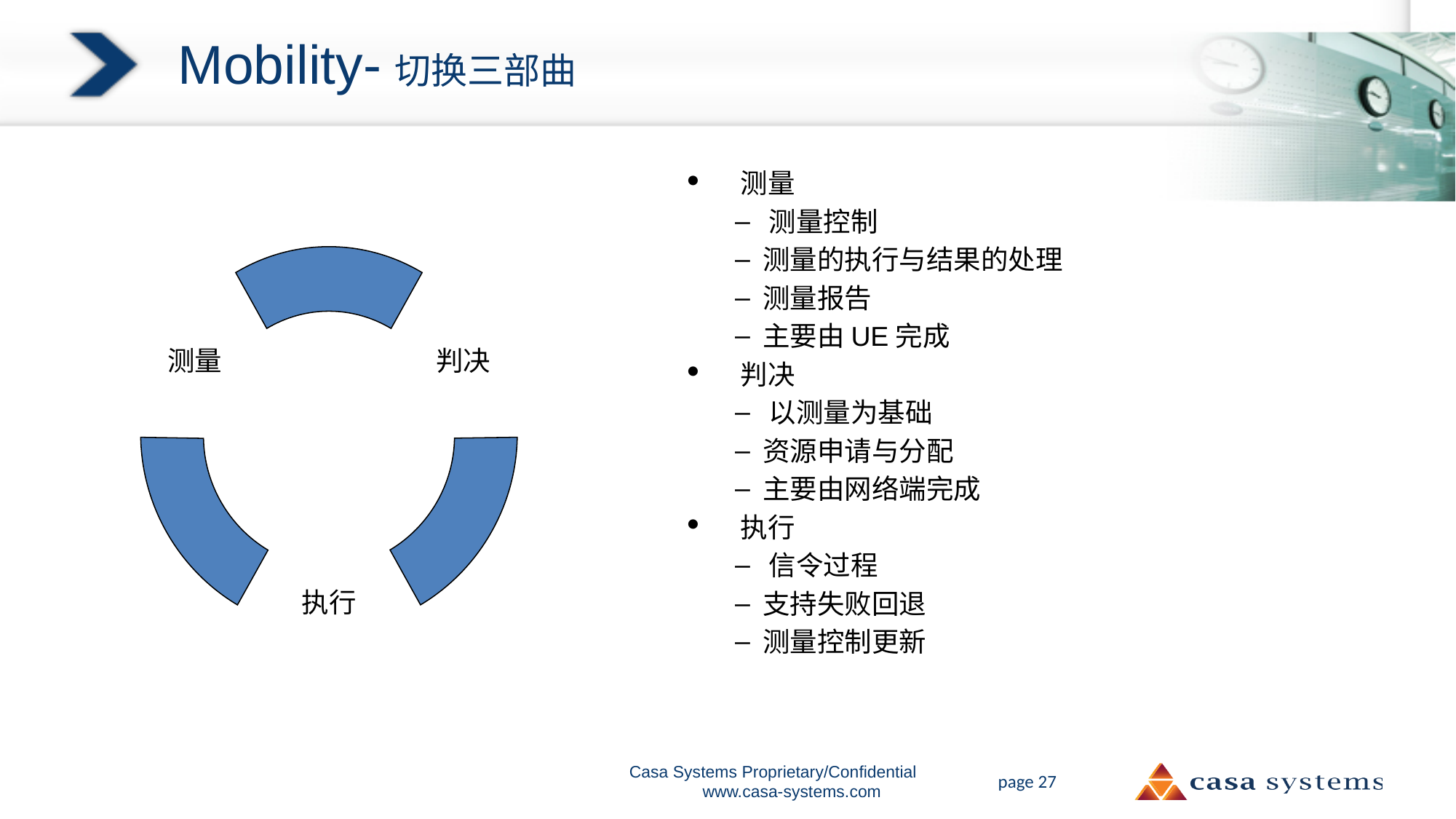

# Mobility-切换三部曲
 测量
测量控制
 测量的执行与结果的处理
 测量报告
 主要由UE完成
 判决
以测量为基础
 资源申请与分配
 主要由网络端完成
 执行
信令过程
 支持失败回退
 测量控制更新

测量
判决
执行
Casa Systems Proprietary/Confidential            www.casa-systems.com
page 27